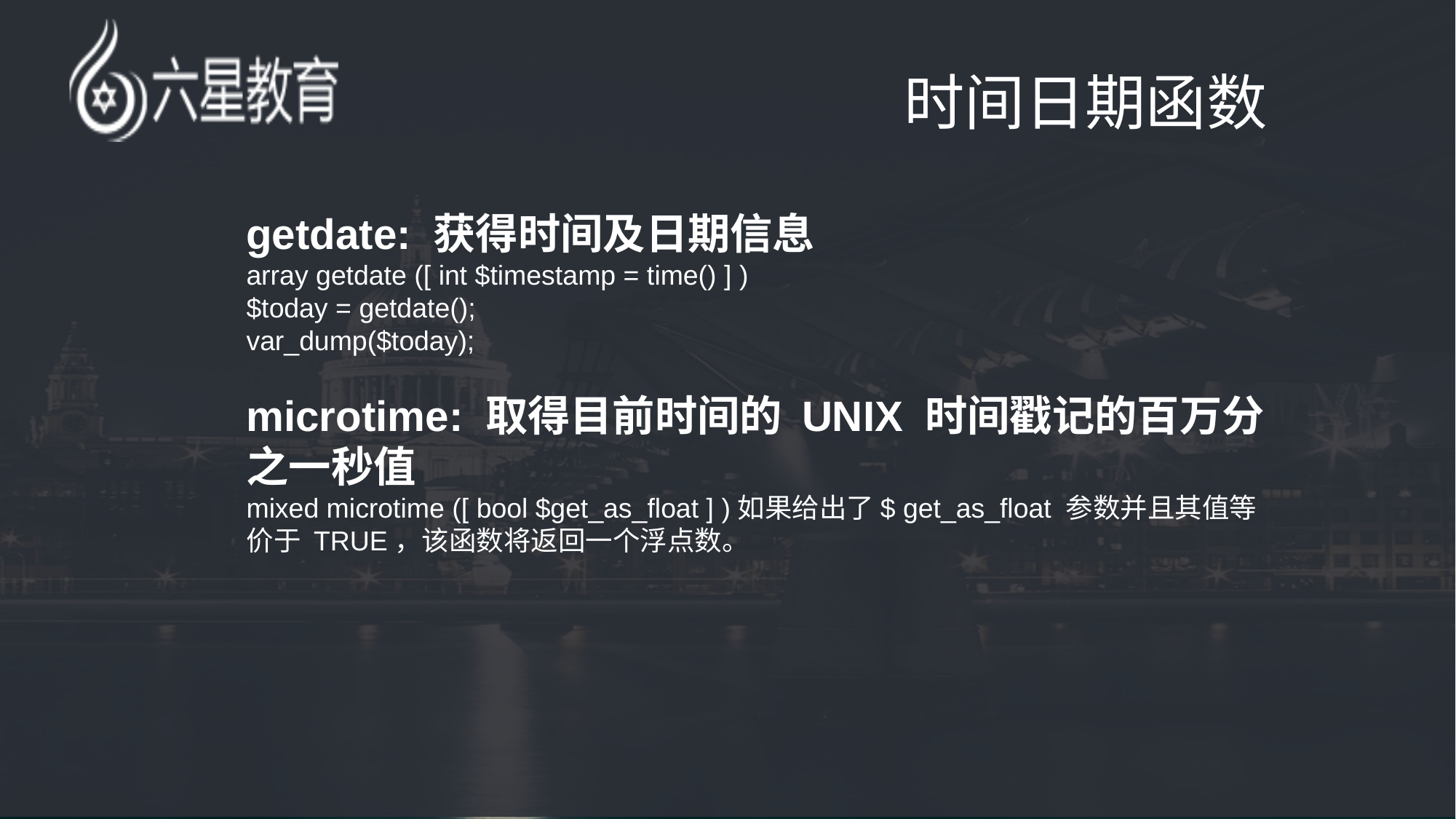

# 时间日期函数
getdate: 获得时间及日期信息
array getdate ([ int $timestamp = time() ] )
$today = getdate();
var_dump($today);

microtime: 取得目前时间的 UNIX 时间戳记的百万分之一秒值
mixed microtime ([ bool $get_as_float ] )如果给出了$ get_as_float 参数并且其值等价于 TRUE，该函数将返回一个浮点数。